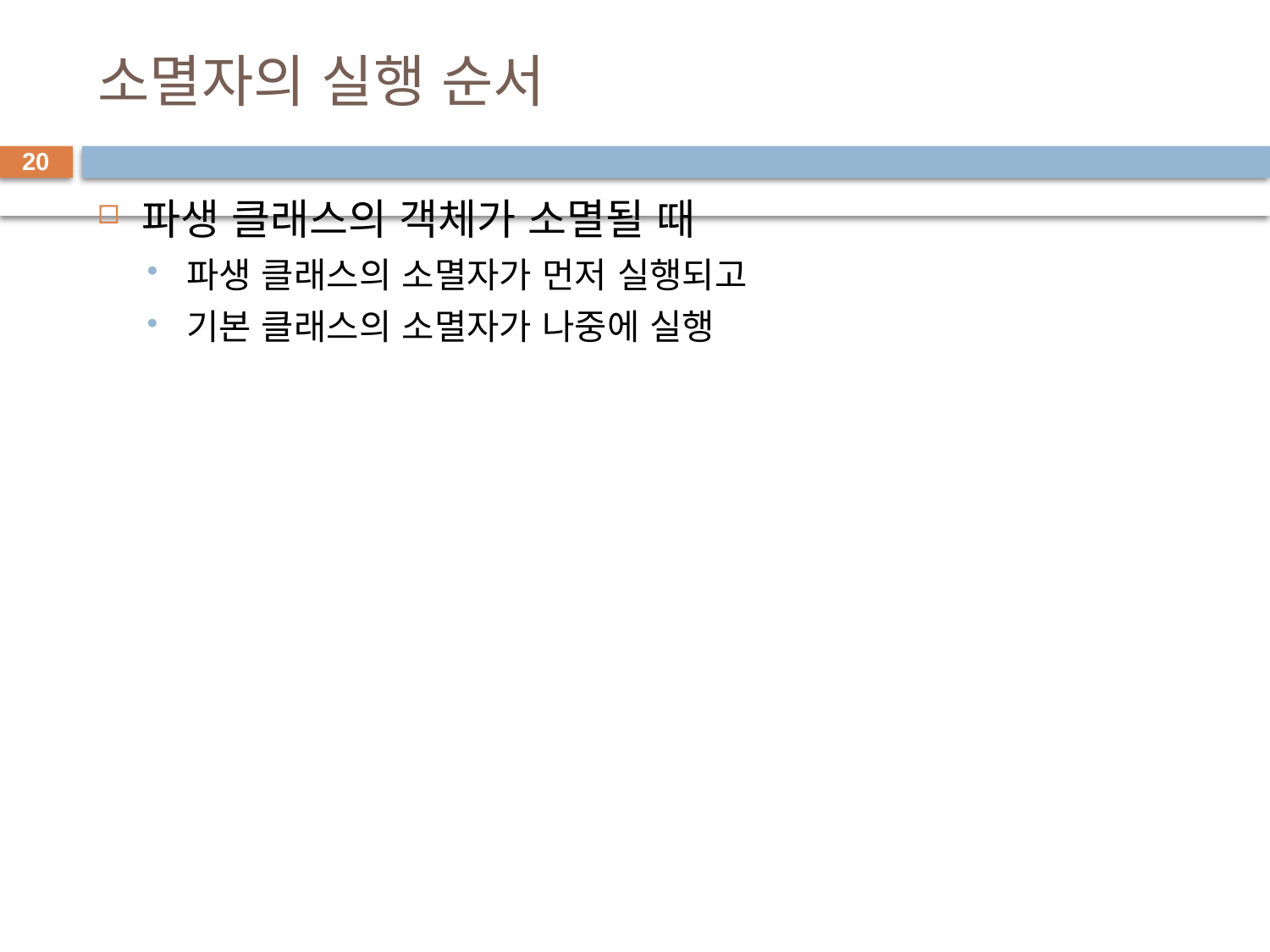

# 소멸자의 실행 순서
20
파생 클래스의 객체가 소멸될 때
파생 클래스의 소멸자가 먼저 실행되고
기본 클래스의 소멸자가 나중에 실행